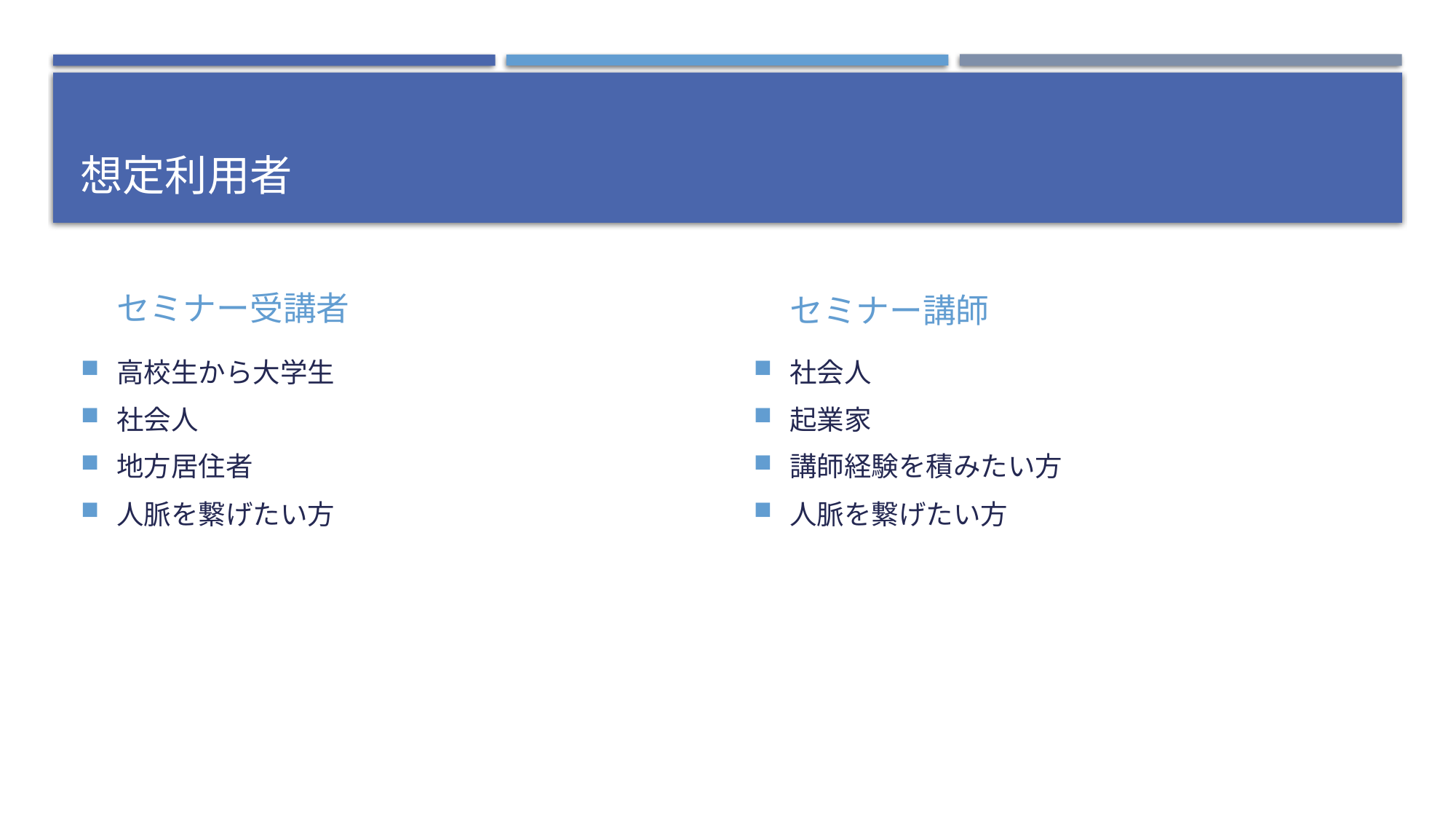

# 想定利用者
セミナー受講者
セミナー講師
高校生から大学生
社会人
地方居住者
人脈を繋げたい方

社会人
起業家
講師経験を積みたい方
人脈を繋げたい方